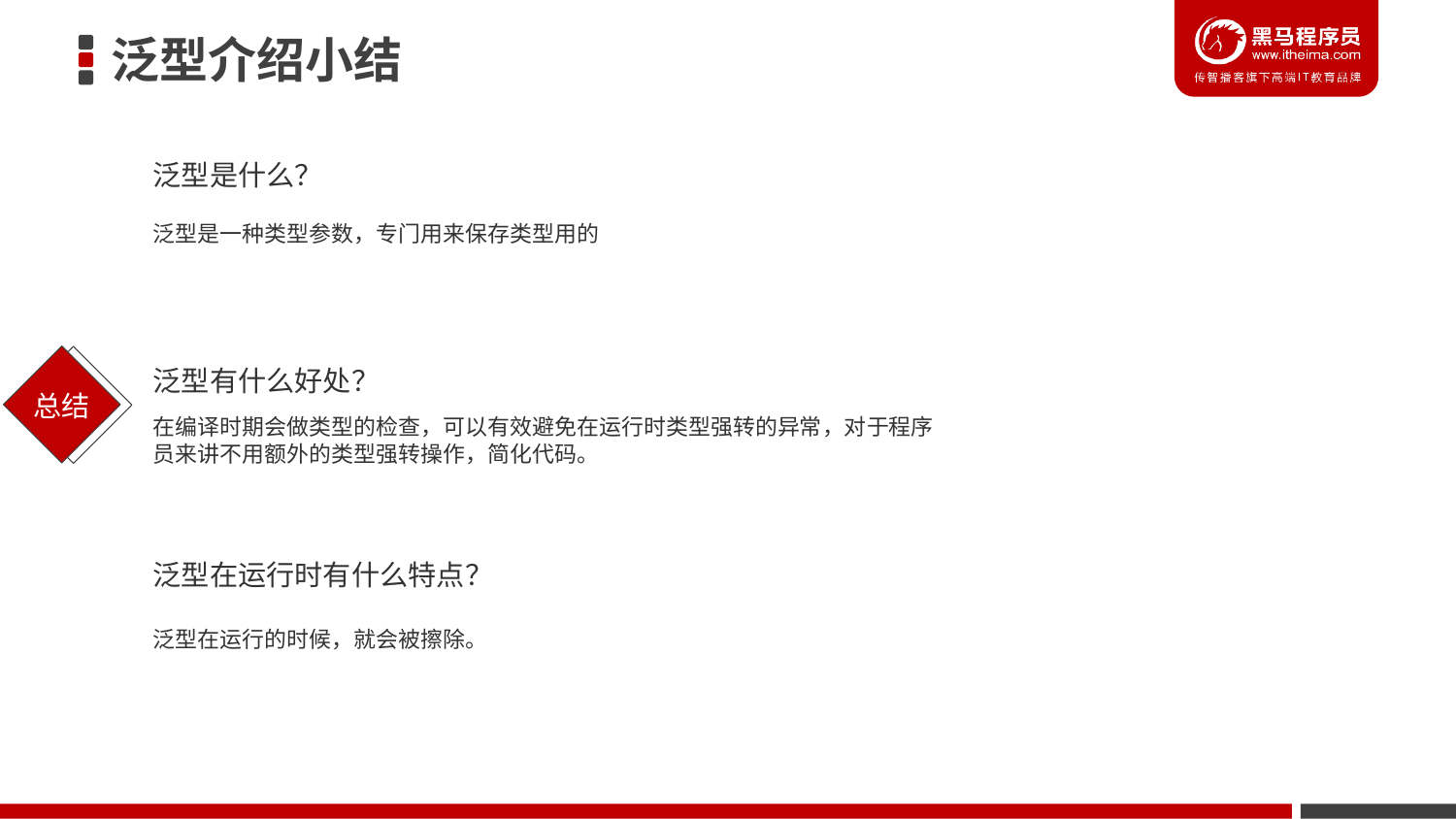

# 泛型介绍小结
泛型是什么？
泛型是一种类型参数，专门用来保存类型用的
泛型有什么好处？
在编译时期会做类型的检查，可以有效避免在运行时类型强转的异常，对于程序员来讲不用额外的类型强转操作，简化代码。
泛型在运行时有什么特点？
泛型在运行的时候，就会被擦除。